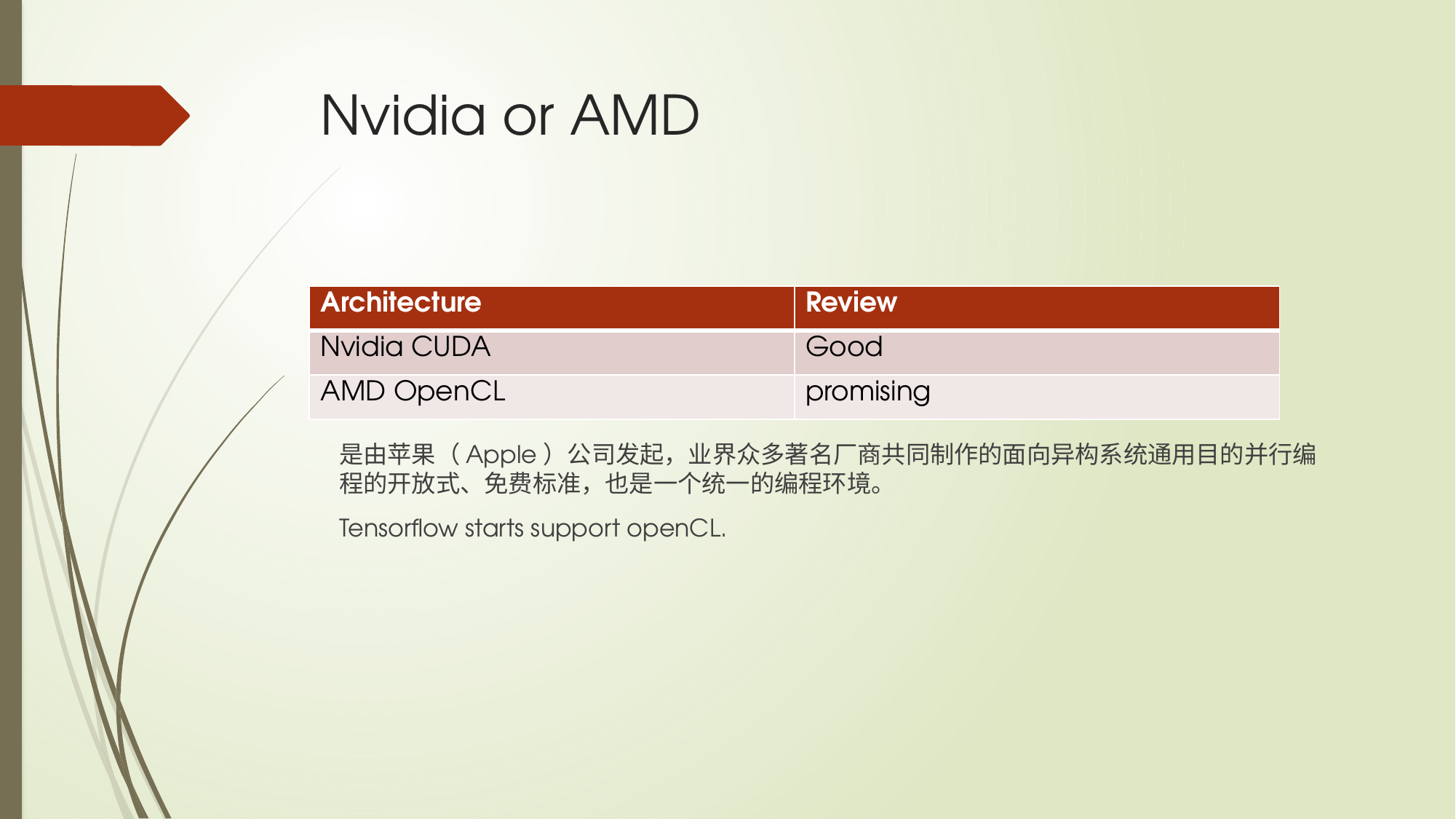

# Nvidia or AMD
| Architecture | Review |
| --- | --- |
| Nvidia CUDA | Good |
| AMD OpenCL | promising |
是由苹果（Apple）公司发起，业界众多著名厂商共同制作的面向异构系统通用目的并行编程的开放式、免费标准，也是一个统一的编程环境。
Tensorflow starts support openCL.